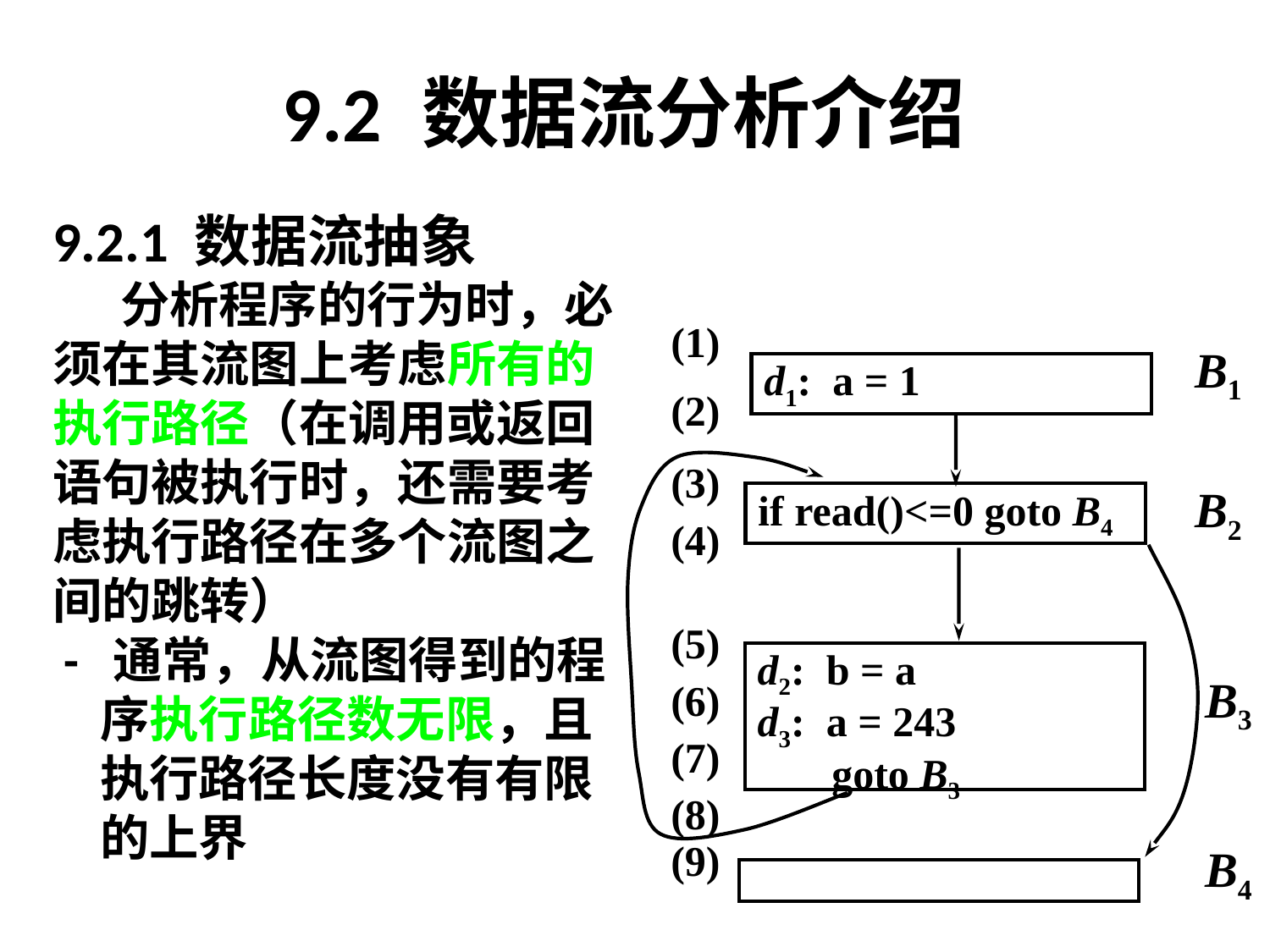

# 9.2 数据流分析介绍
9.2.1 数据流抽象
     分析程序的行为时，必
须在其流图上考虑所有的
执行路径（在调用或返回
语句被执行时，还需要考
虑执行路径在多个流图之
间的跳转）
 -  通常，从流图得到的程序执行路径数无限，且执行路径长度没有有限的上界
(1)
B1
d1:  a = 1
(2)

(3)
B2
if read()<=0 goto B4
(4)

(5)
(6)
(7)
(8)
d2:  b = a
d3:  a = 243
       goto B3
B3
B4
(9)